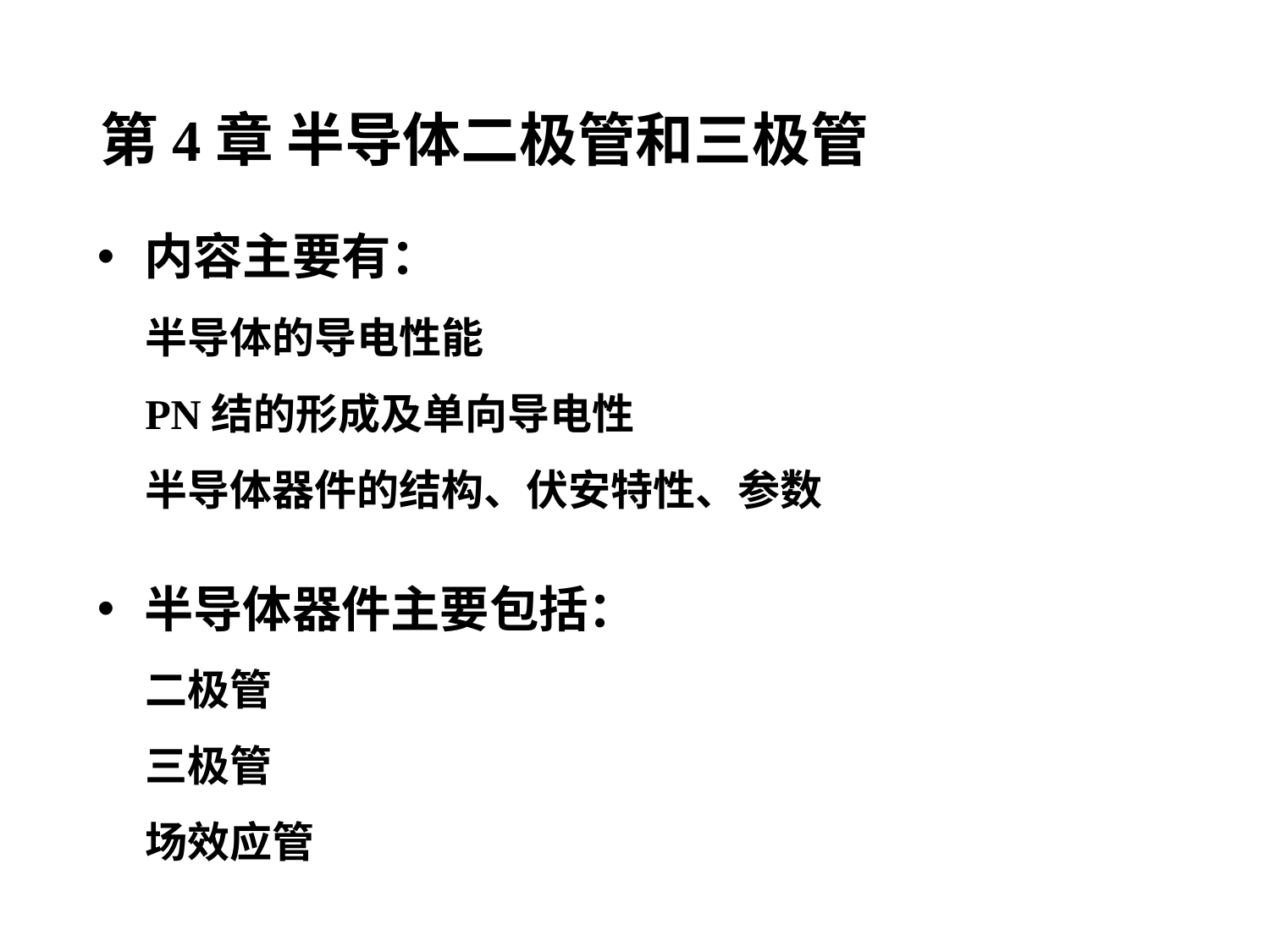

# 第4章 半导体二极管和三极管
 内容主要有：
半导体的导电性能
PN结的形成及单向导电性
半导体器件的结构、伏安特性、参数

 半导体器件主要包括：
二极管
三极管
场效应管